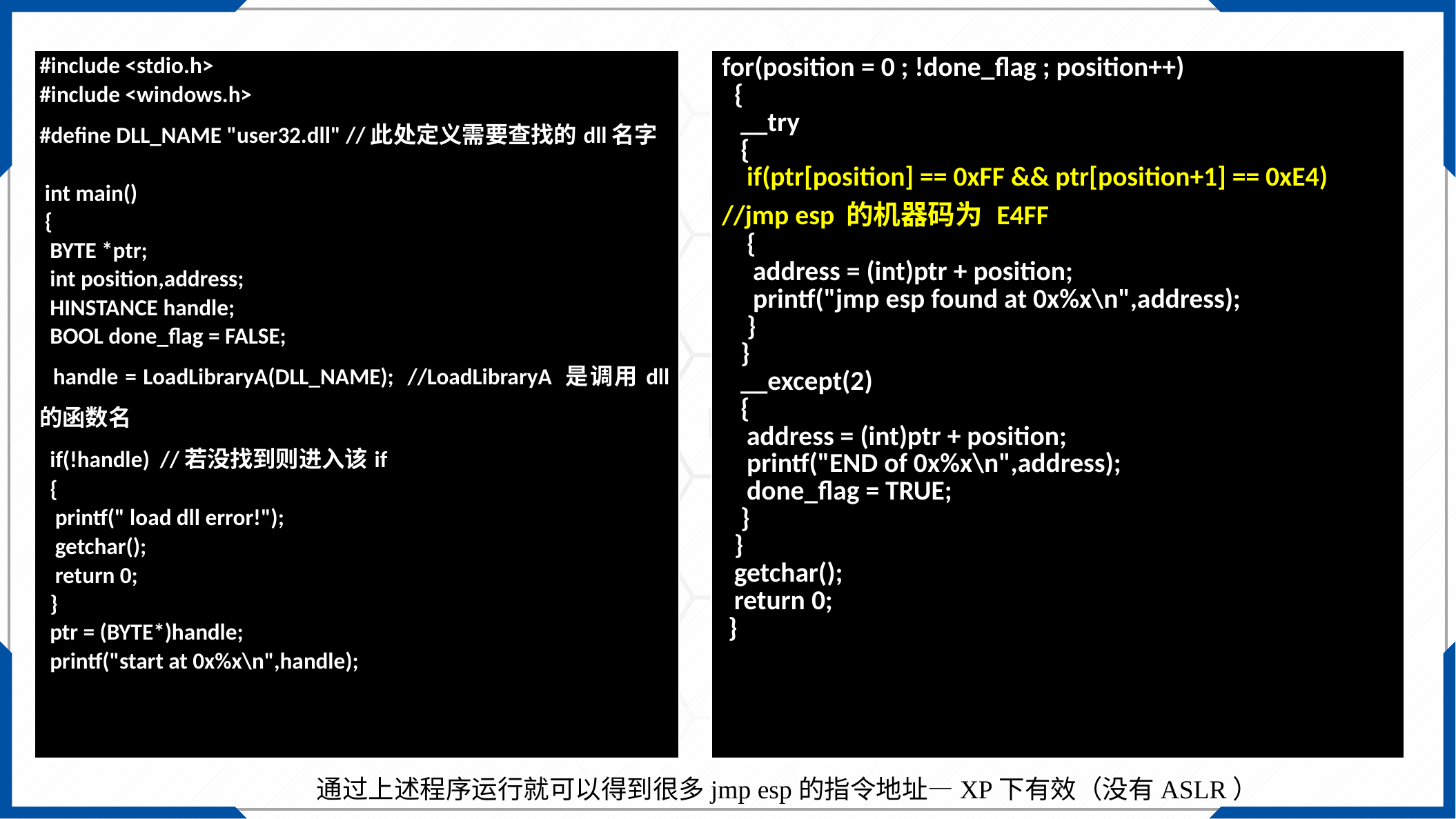

| #include <stdio.h> #include <windows.h> #define DLL\_NAME "user32.dll" //此处定义需要查找的dll名字   int main() { BYTE \*ptr; int position,address; HINSTANCE handle; BOOL done\_flag = FALSE; handle = LoadLibraryA(DLL\_NAME); //LoadLibraryA 是调用dll的函数名 if(!handle) //若没找到则进入该if { printf(" load dll error!"); getchar(); return 0; } ptr = (BYTE\*)handle; printf("start at 0x%x\n",handle); |
| --- |
| for(position = 0 ; !done\_flag ; position++) { \_\_try { if(ptr[position] == 0xFF && ptr[position+1] == 0xE4) //jmp esp 的机器码为 E4FF { address = (int)ptr + position; printf("jmp esp found at 0x%x\n",address); } } \_\_except(2) { address = (int)ptr + position; printf("END of 0x%x\n",address); done\_flag = TRUE; } } getchar(); return 0; } |
| --- |
通过上述程序运行就可以得到很多jmp esp的指令地址—XP下有效（没有ASLR）